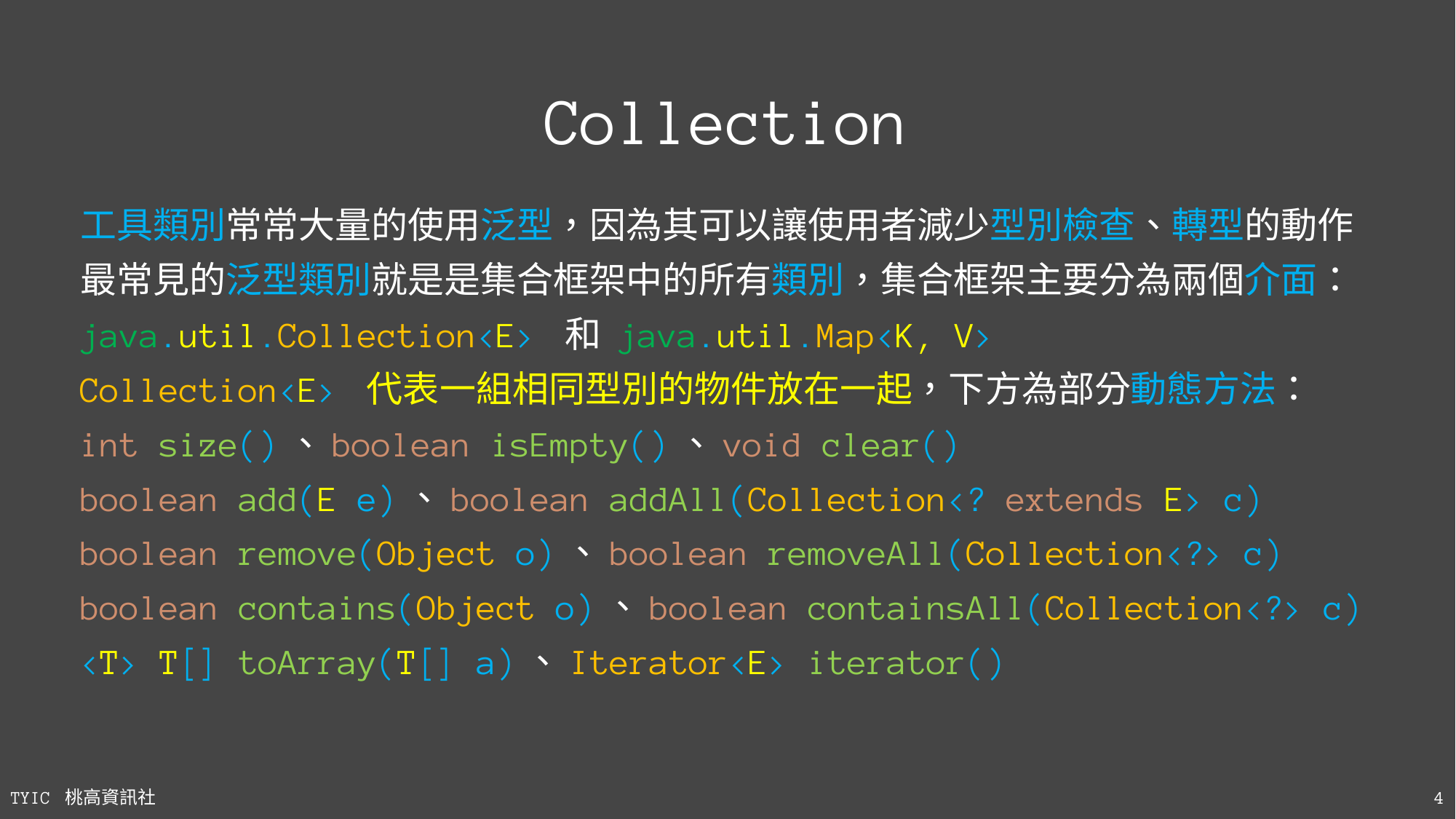

# Collection
工具類別常常大量的使用泛型，因為其可以讓使用者減少型別檢查、轉型的動作
最常見的泛型類別就是是集合框架中的所有類別，集合框架主要分為兩個介面：
java.util.Collection<E> 和 java.util.Map<K, V>
Collection<E> 代表一組相同型別的物件放在一起，下方為部分動態方法：
int size()、boolean isEmpty()、void clear()
boolean add(E e)、boolean addAll(Collection<? extends E> c)
boolean remove(Object o)、boolean removeAll(Collection<?> c)
boolean contains(Object o)、boolean containsAll(Collection<?> c)
<T> T[] toArray(T[] a)、Iterator<E> iterator()